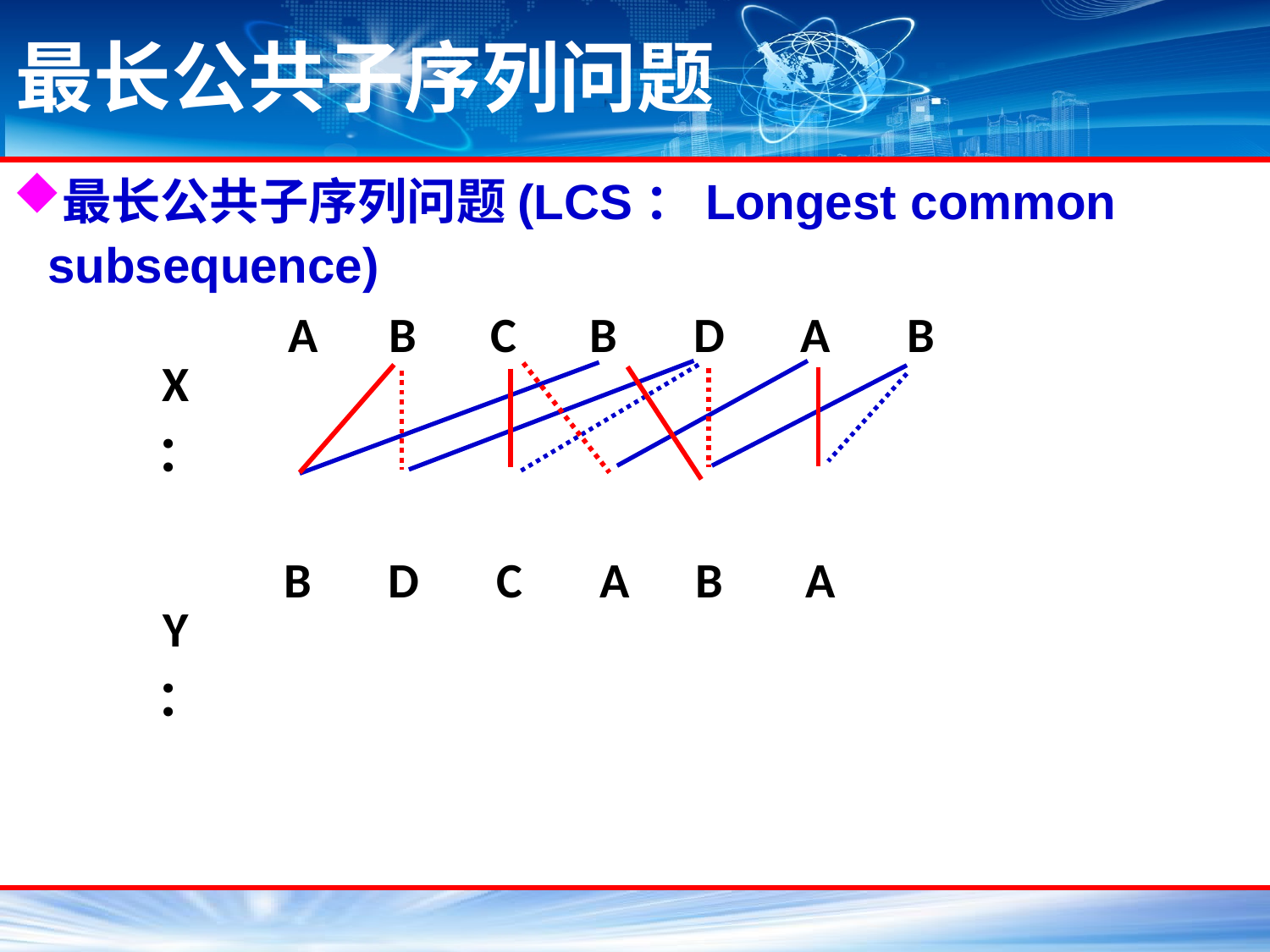

# 最长公共子序列问题
最长公共子序列问题(LCS：Longest common subsequence)

| X： | A | B | C | B | D | A | B |
| --- | --- | --- | --- | --- | --- | --- | --- |
|  |  |  |  |  |  |  |  |
| Y： | B | D | C | A | B | A |  |